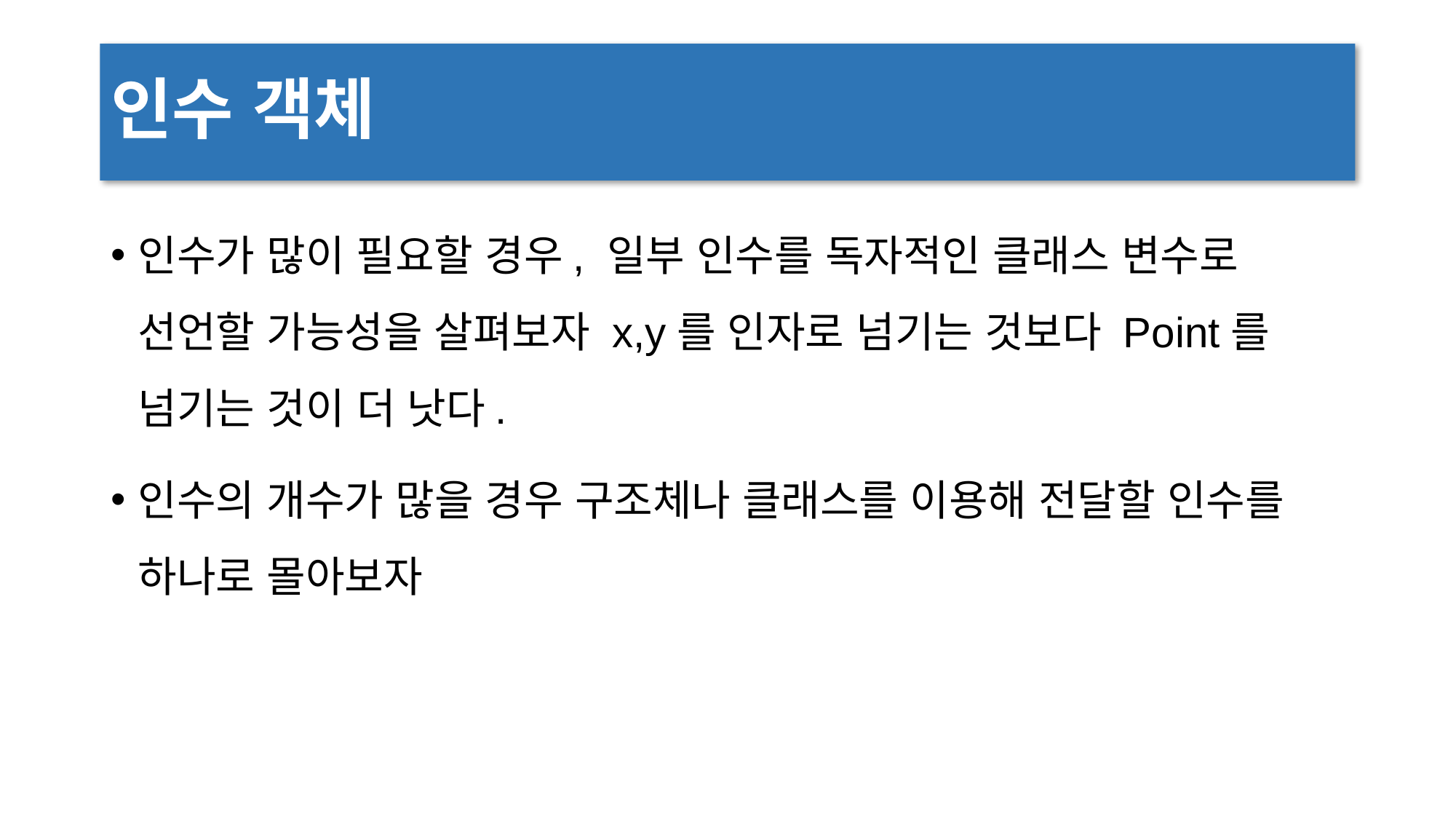

# 인수 객체
인수가 많이 필요할 경우, 일부 인수를 독자적인 클래스 변수로 선언할 가능성을 살펴보자 x,y를 인자로 넘기는 것보다 Point를 넘기는 것이 더 낫다.
인수의 개수가 많을 경우 구조체나 클래스를 이용해 전달할 인수를 하나로 몰아보자